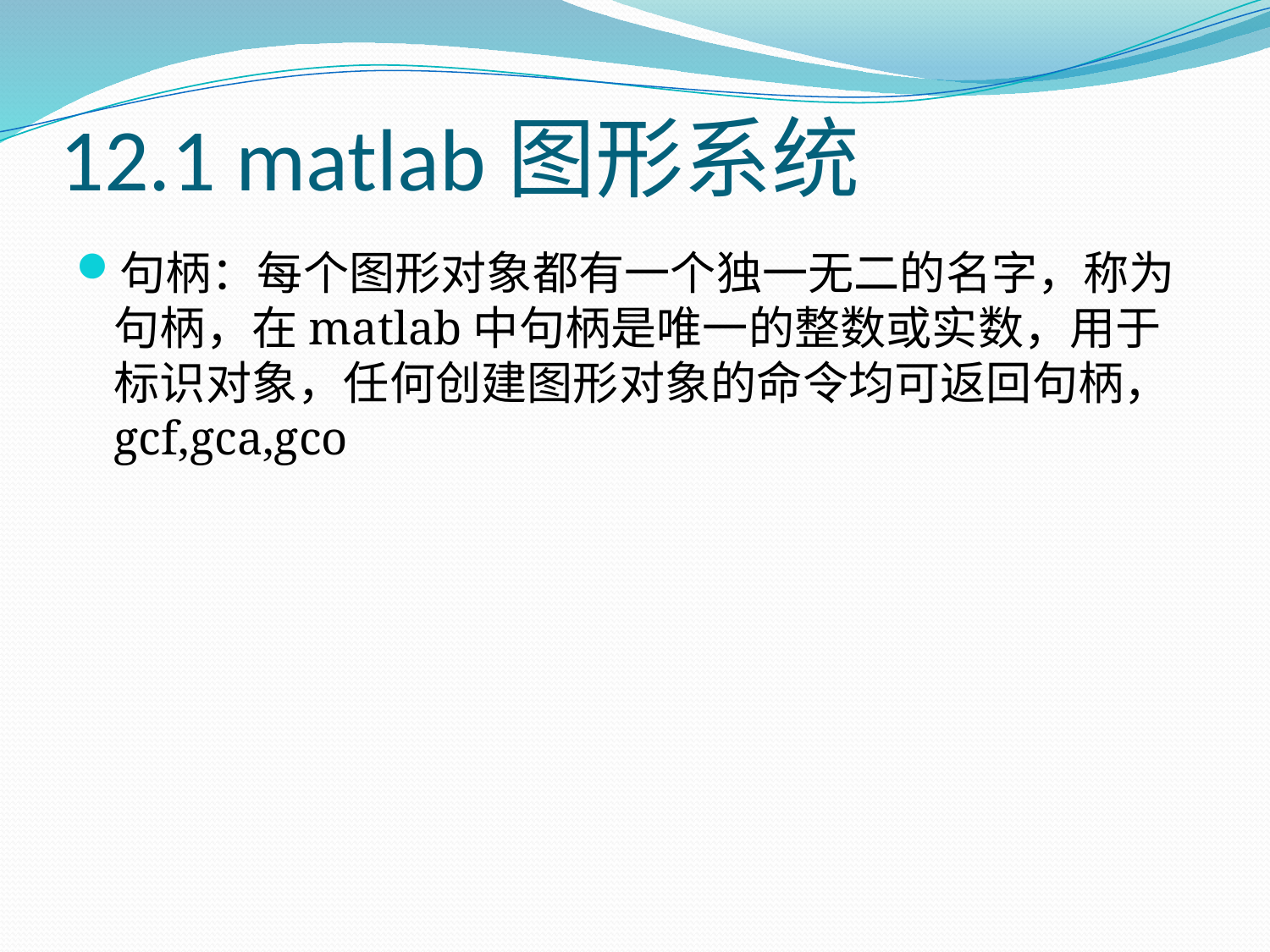

# 12.1 matlab图形系统
句柄：每个图形对象都有一个独一无二的名字，称为句柄，在matlab中句柄是唯一的整数或实数，用于标识对象，任何创建图形对象的命令均可返回句柄，gcf,gca,gco